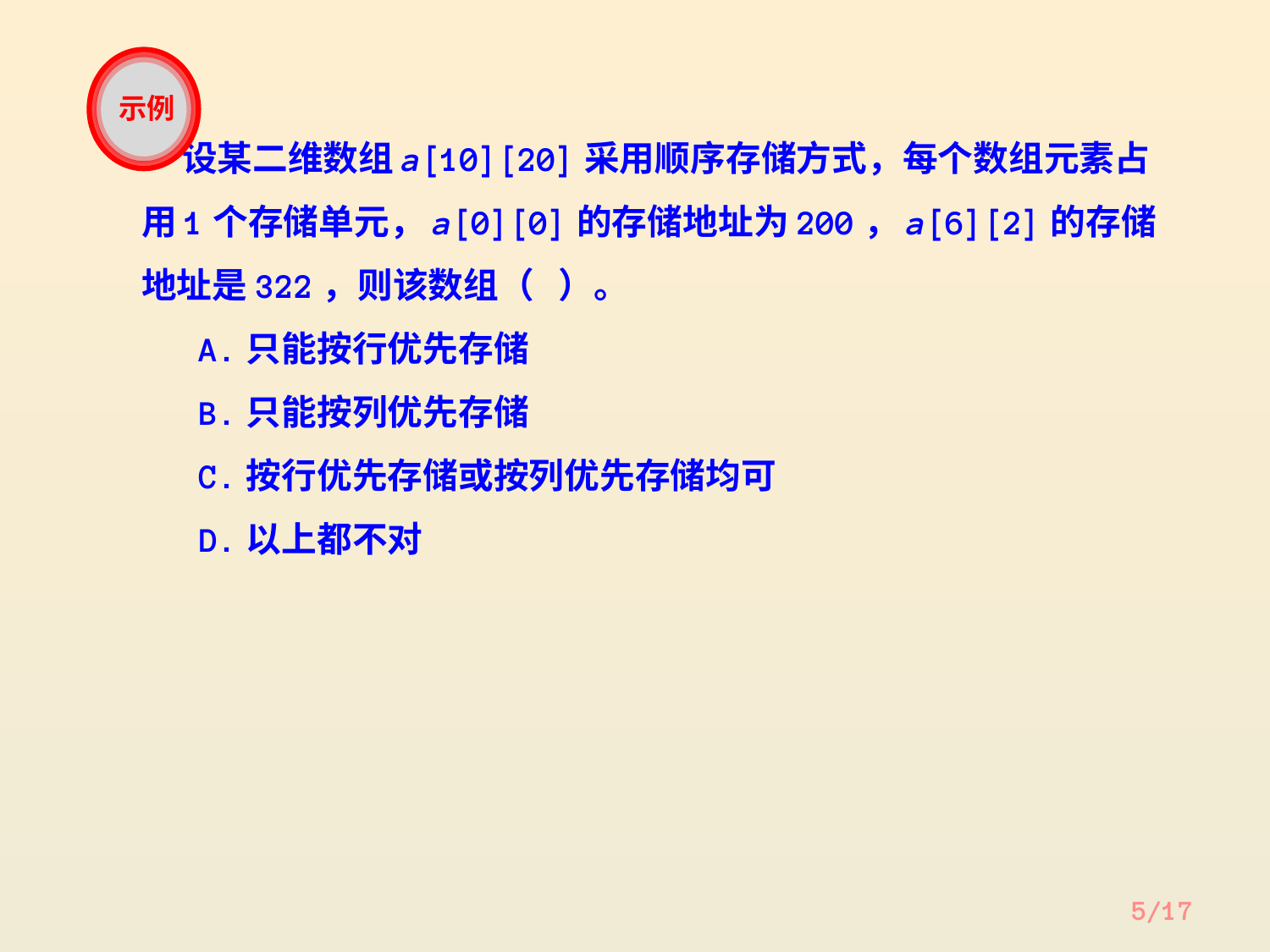

示例
    设某二维数组a[10][20]采用顺序存储方式，每个数组元素占用1个存储单元，a[0][0]的存储地址为200，a[6][2]的存储地址是322，则该数组（   ）。
   A.只能按行优先存储
   B.只能按列优先存储
   C.按行优先存储或按列优先存储均可
   D.以上都不对
5/17